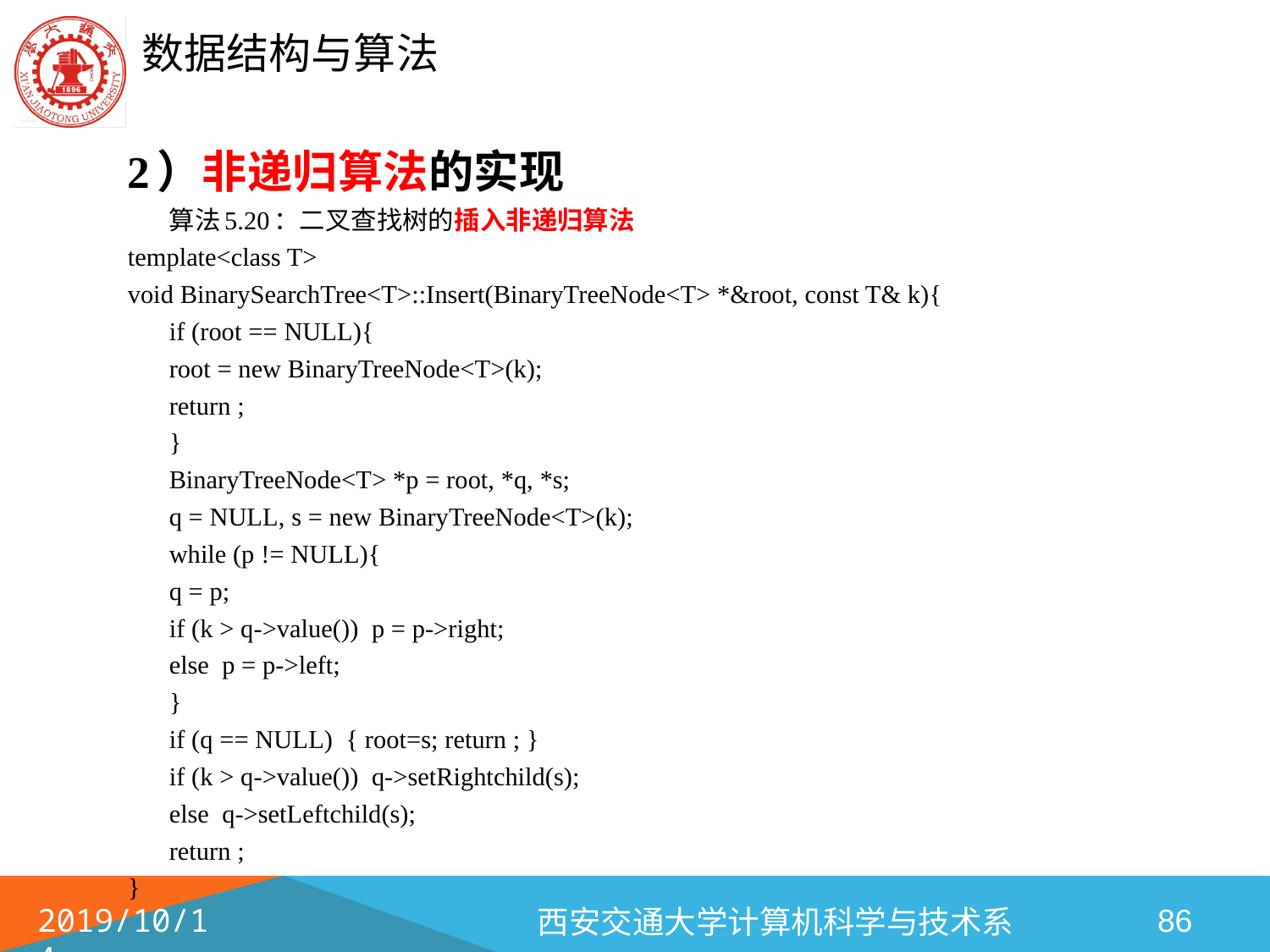

2）非递归算法的实现
	算法5.20：二叉查找树的插入非递归算法
template<class T>
void BinarySearchTree<T>::Insert(BinaryTreeNode<T> *&root, const T& k){
	if (root == NULL){
		root = new BinaryTreeNode<T>(k);
		return ;
	}
	BinaryTreeNode<T> *p = root, *q, *s;
	q = NULL, s = new BinaryTreeNode<T>(k);
	while (p != NULL){
		q = p;
		if (k > q->value())  p = p->right;
		else  p = p->left;
	}
	if (q == NULL)  { root=s; return ; }
	if (k > q->value())  q->setRightchild(s);
	else  q->setLeftchild(s);
	return ;
}